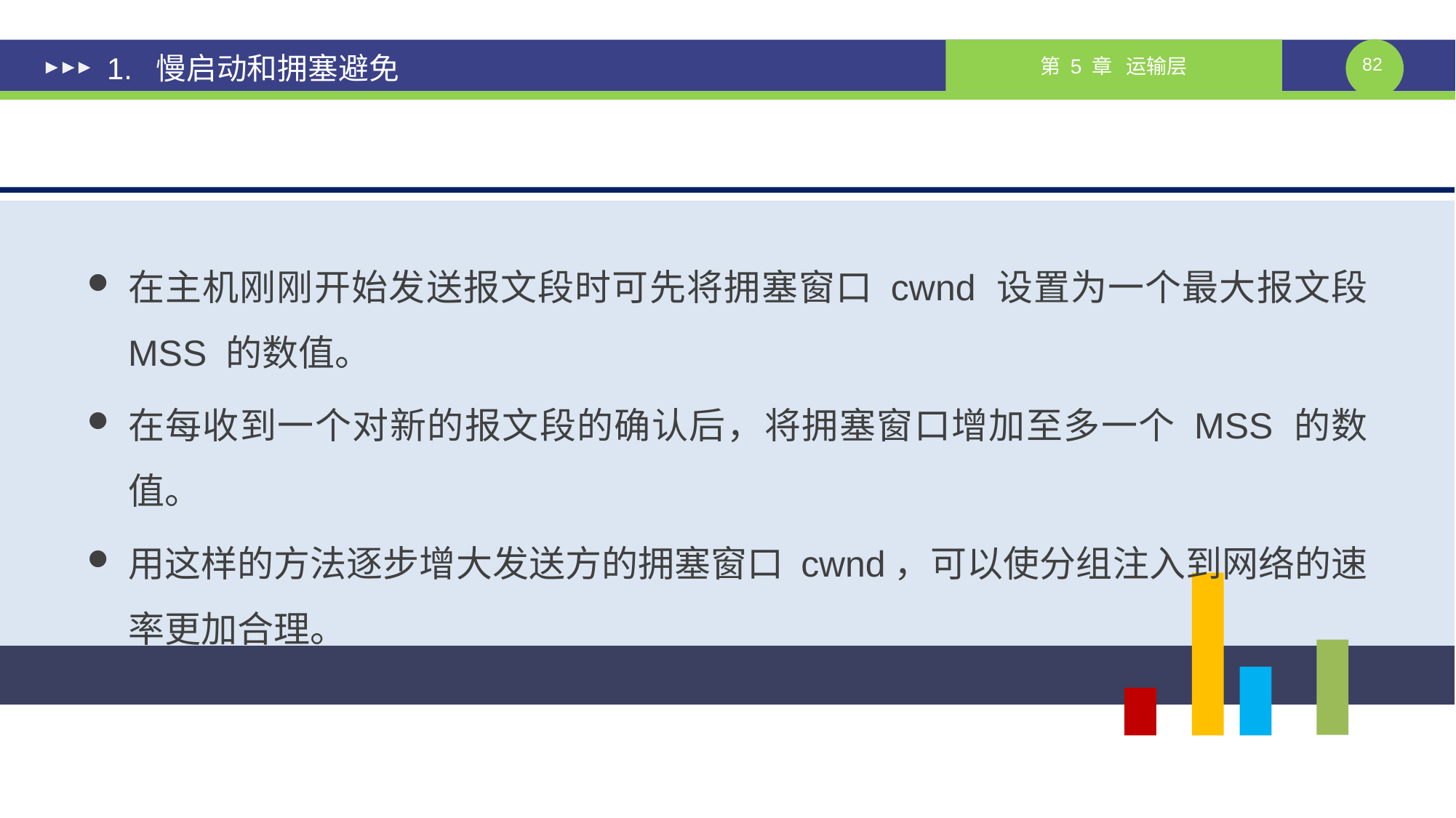

# 1.  慢启动和拥塞避免

在主机刚刚开始发送报文段时可先将拥塞窗口 cwnd 设置为一个最大报文段 MSS 的数值。
在每收到一个对新的报文段的确认后，将拥塞窗口增加至多一个 MSS 的数值。
用这样的方法逐步增大发送方的拥塞窗口 cwnd，可以使分组注入到网络的速率更加合理。

课件制作人：谢钧  谢希仁